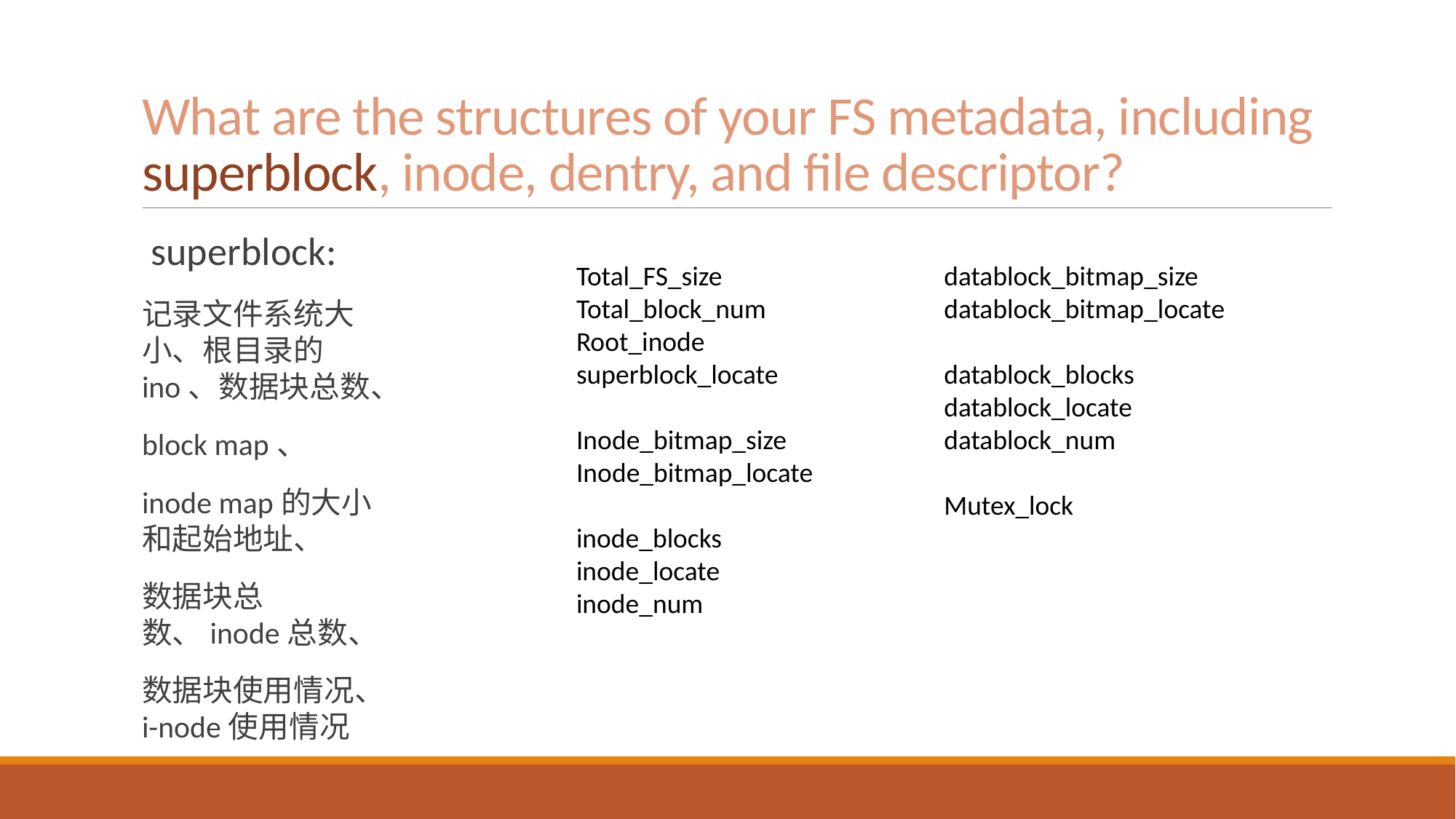

# What are the structures of your FS metadata, including superblock, inode, dentry, and file descriptor?
 superblock:
记录文件系统大小、根目录的ino、数据块总数、
block map、
inode map的大小和起始地址、
数据块总数、inode总数、
数据块使用情况、i-node使用情况

Total_FS_size
Total_block_num
Root_inode
superblock_locate

Inode_bitmap_size
Inode_bitmap_locate

inode_blocks
inode_locate
inode_num

datablock_bitmap_size
datablock_bitmap_locate

datablock_blocks
datablock_locate
datablock_num

Mutex_lock